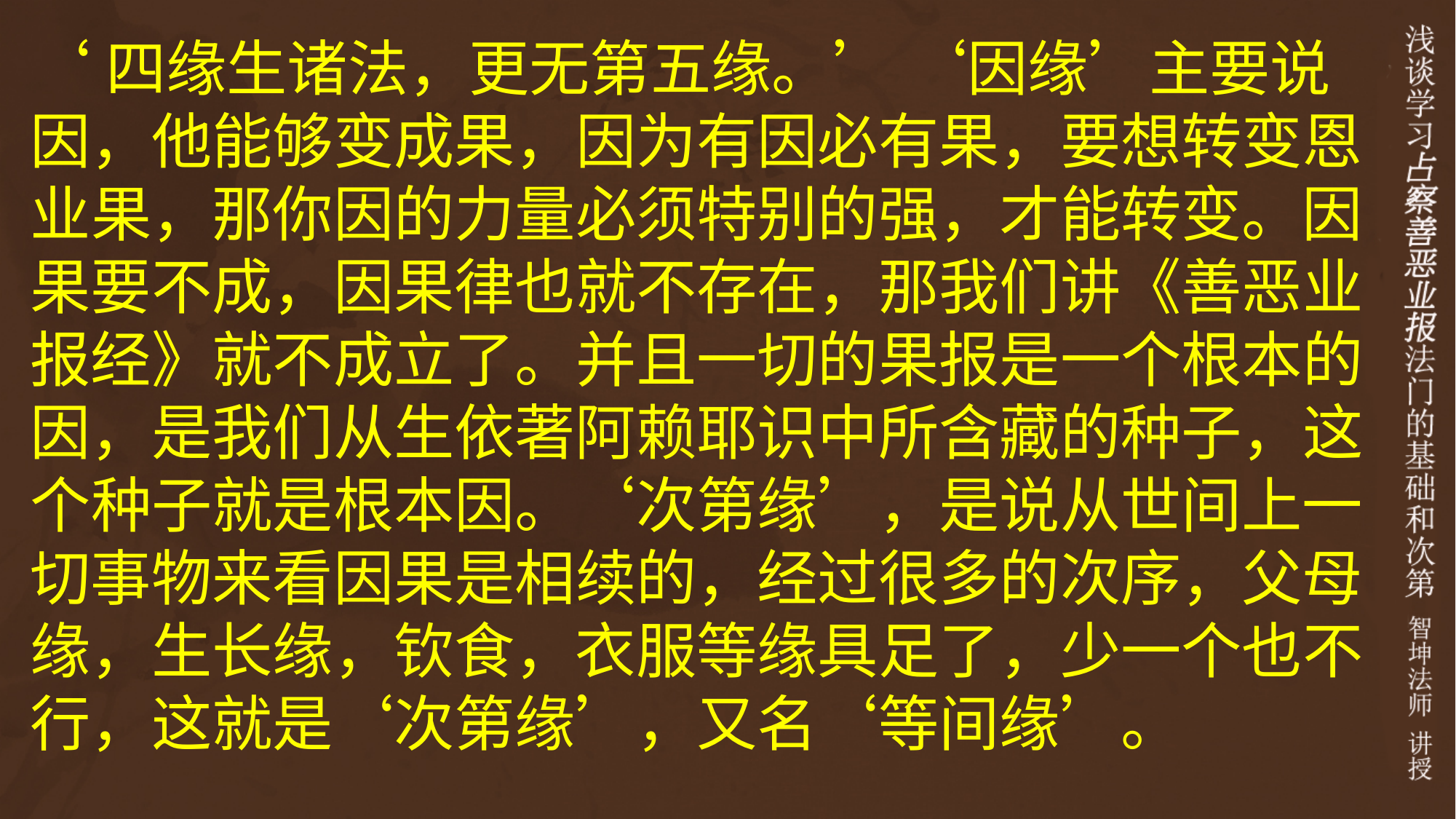

‘四缘生诸法，更无第五缘。’ ‘因缘’主要说因，他能够变成果，因为有因必有果，要想转变恩业果，那你因的力量必须特别的强，才能转变。因果要不成，因果律也就不存在，那我们讲《善恶业报经》就不成立了。并且一切的果报是一个根本的因，是我们从生依著阿赖耶识中所含藏的种子，这个种子就是根本因。‘次第缘’，是说从世间上一切事物来看因果是相续的，经过很多的次序，父母缘，生长缘，钦食，衣服等缘具足了，少一个也不行，这就是‘次第缘’，又名‘等间缘’。